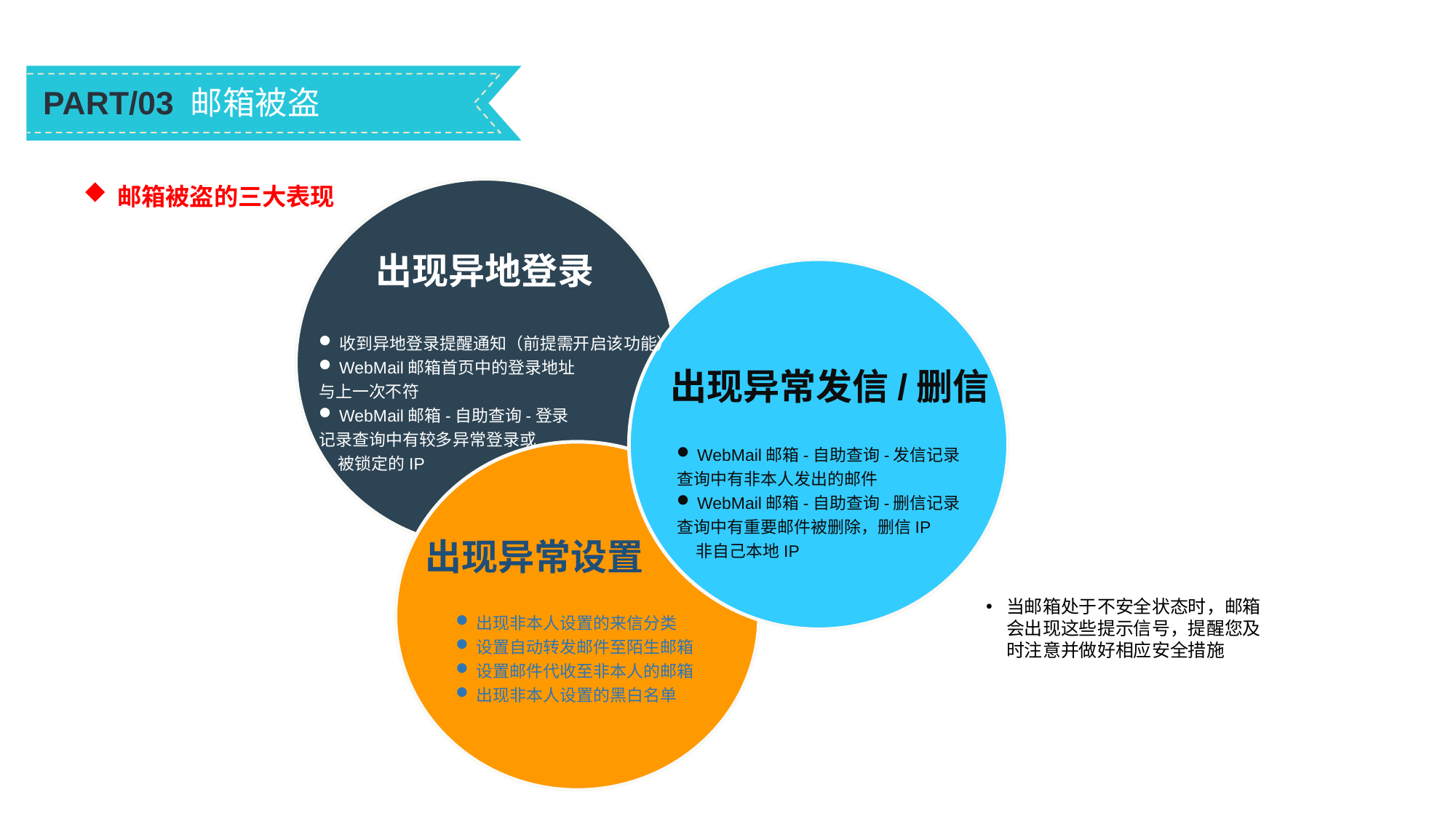

PART/03 邮箱被盗

邮箱被盗的三大表现

出现异地登录
收到异地登录提醒通知（前提需开启该功能）
WebMail邮箱首页中的登录地址
与上一次不符
WebMail邮箱-自助查询-登录
记录查询中有较多异常登录或
    被锁定的IP
   出现异常发信/删信

WebMail邮箱-自助查询-发信记录
查询中有非本人发出的邮件
WebMail邮箱-自助查询-删信记录
查询中有重要邮件被删除，删信IP
    非自己本地IP

出现异常设置
当邮箱处于不安全状态时，邮箱会出现这些提示信号，提醒您及时注意并做好相应安全措施
出现非本人设置的来信分类
设置自动转发邮件至陌生邮箱
设置邮件代收至非本人的邮箱
出现非本人设置的黑白名单